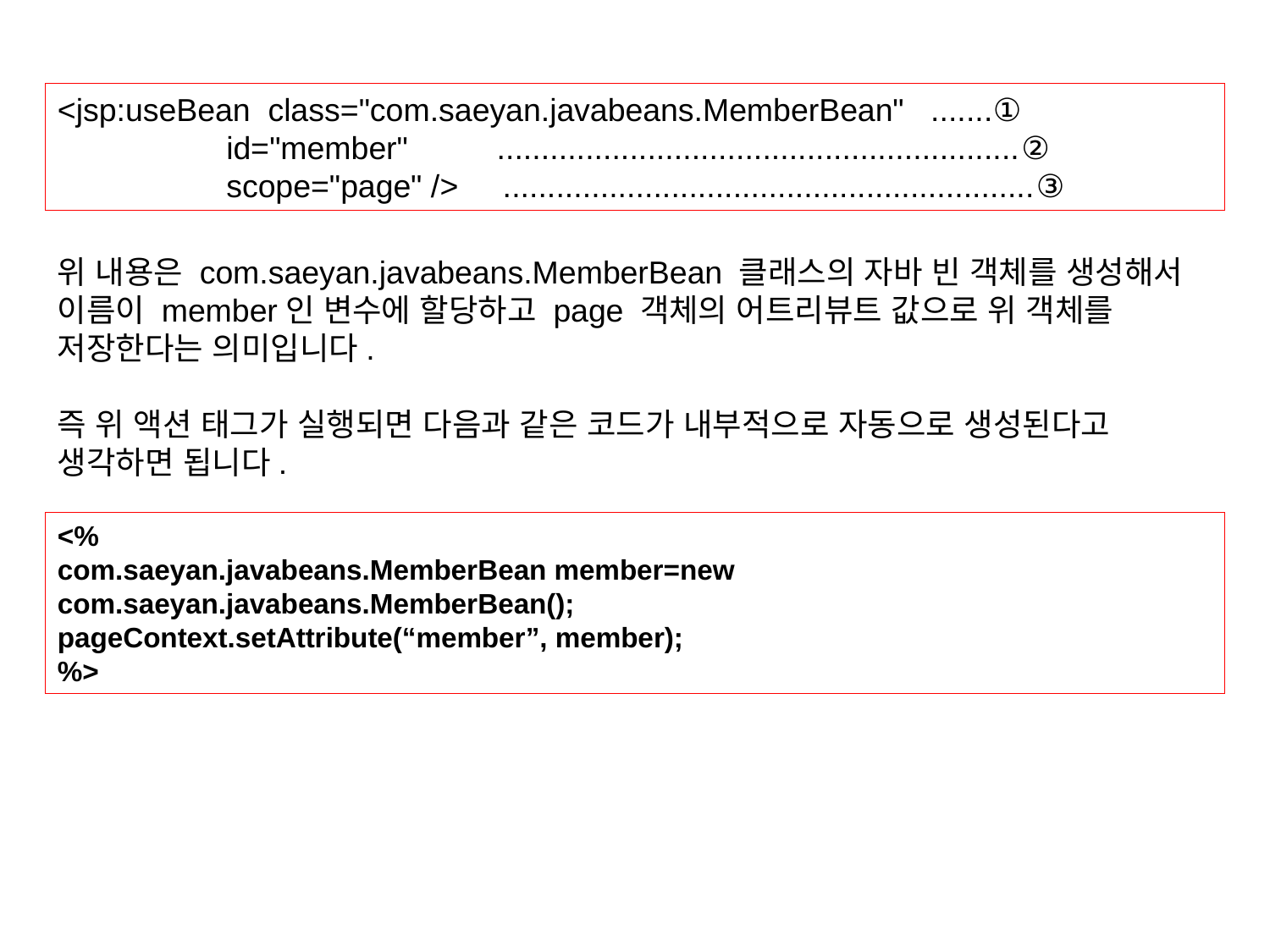

<jsp:useBean  class="com.saeyan.javabeans.MemberBean"   .......①
                   id="member"          ...........................................................②
                   scope="page" />     ............................................................③

위 내용은 com.saeyan.javabeans.MemberBean 클래스의 자바 빈 객체를 생성해서 이름이 member인 변수에 할당하고 page 객체의 어트리뷰트 값으로 위 객체를 저장한다는 의미입니다.

즉 위 액션 태그가 실행되면 다음과 같은 코드가 내부적으로 자동으로 생성된다고 생각하면 됩니다.

<%
com.saeyan.javabeans.MemberBean member=new com.saeyan.javabeans.MemberBean();
pageContext.setAttribute(“member”, member);
%>